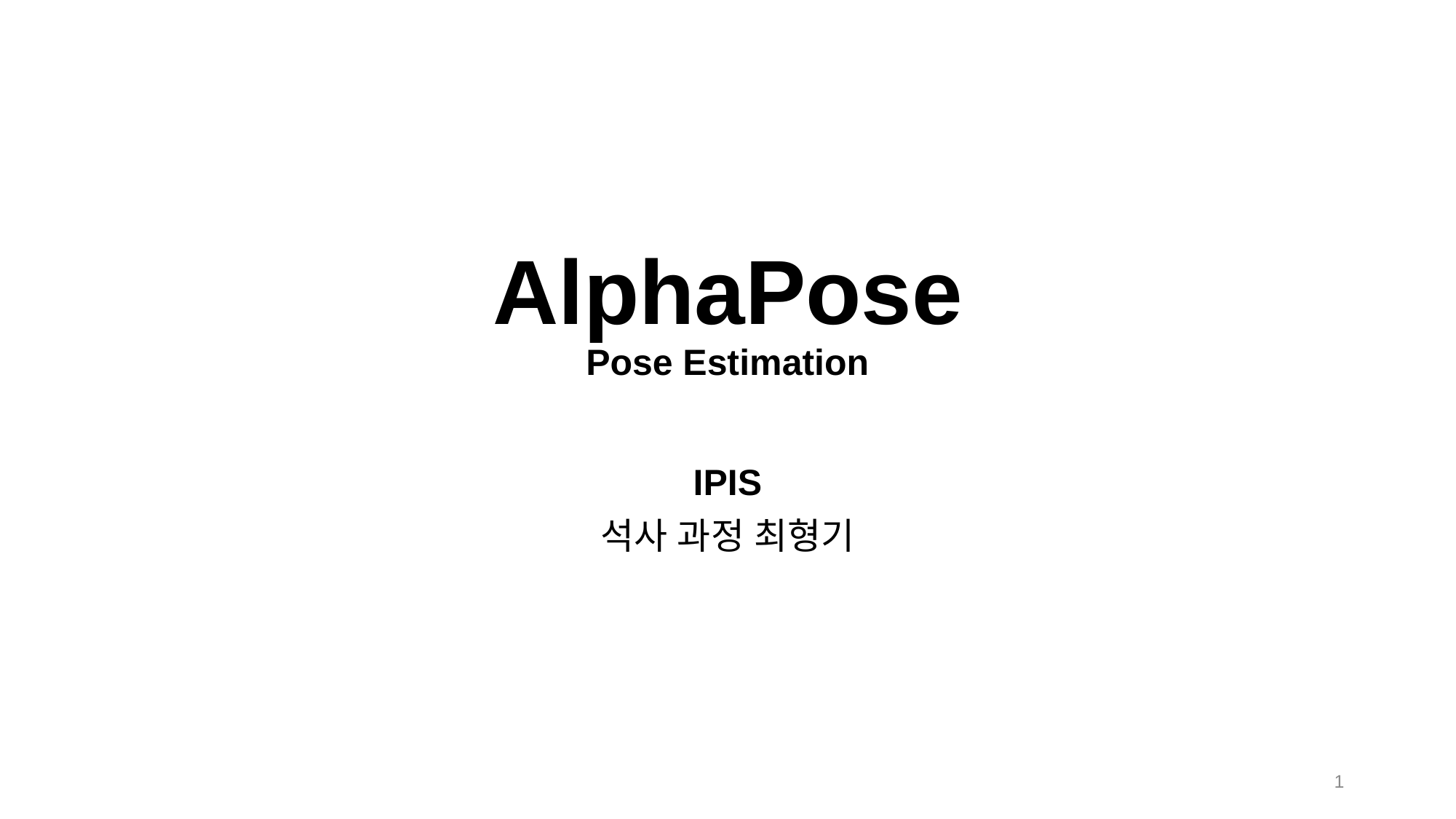

# AlphaPose Pose Estimation
IPIS
석사 과정 최형기
1